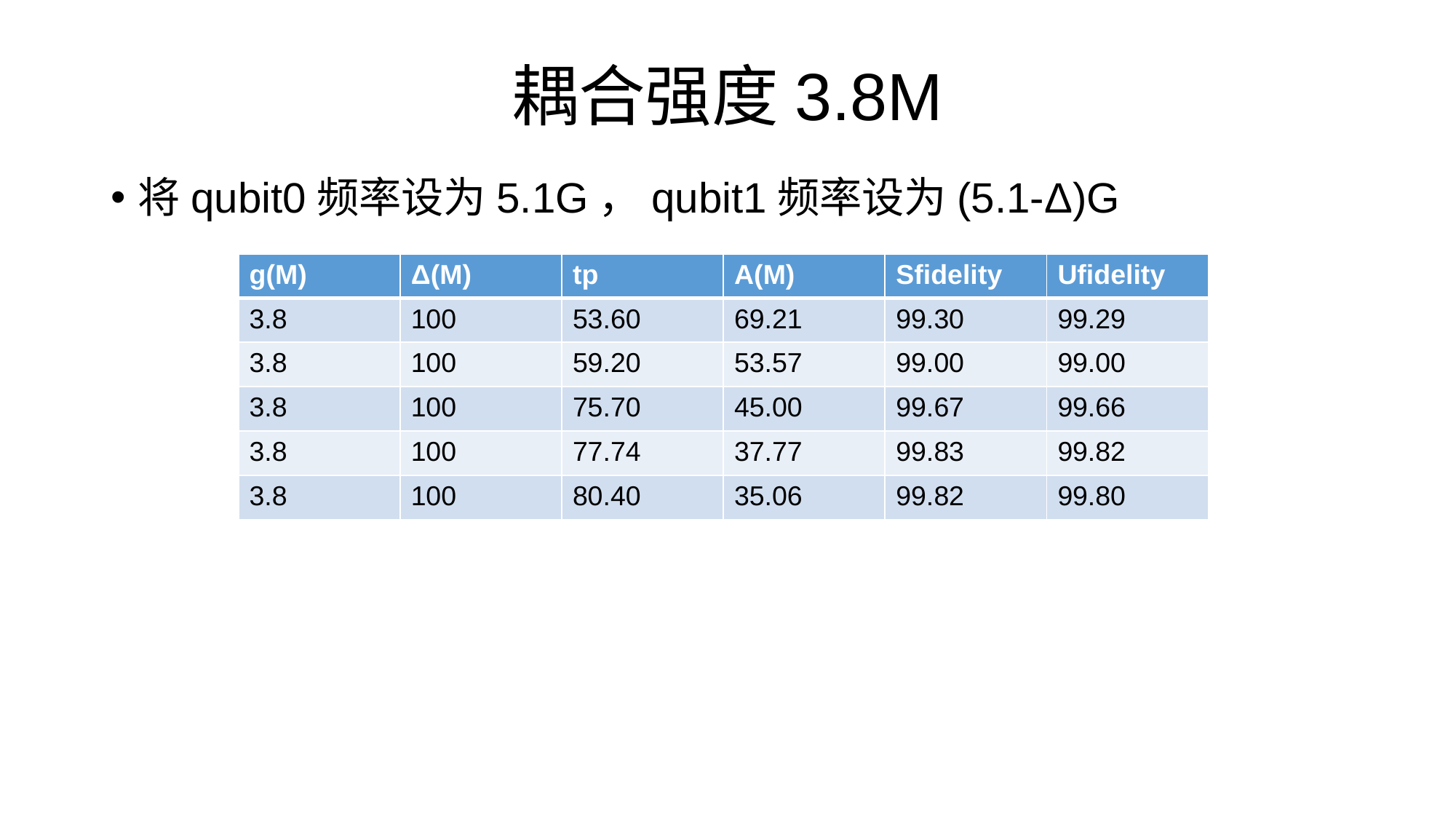

# 耦合强度3.8M
将qubit0频率设为5.1G，qubit1频率设为(5.1-Δ)G
| g(M) | Δ(M) | tp | A(M) | Sfidelity | Ufidelity |
| --- | --- | --- | --- | --- | --- |
| 3.8 | 100 | 53.60 | 69.21 | 99.30 | 99.29 |
| 3.8 | 100 | 59.20 | 53.57 | 99.00 | 99.00 |
| 3.8 | 100 | 75.70 | 45.00 | 99.67 | 99.66 |
| 3.8 | 100 | 77.74 | 37.77 | 99.83 | 99.82 |
| 3.8 | 100 | 80.40 | 35.06 | 99.82 | 99.80 |